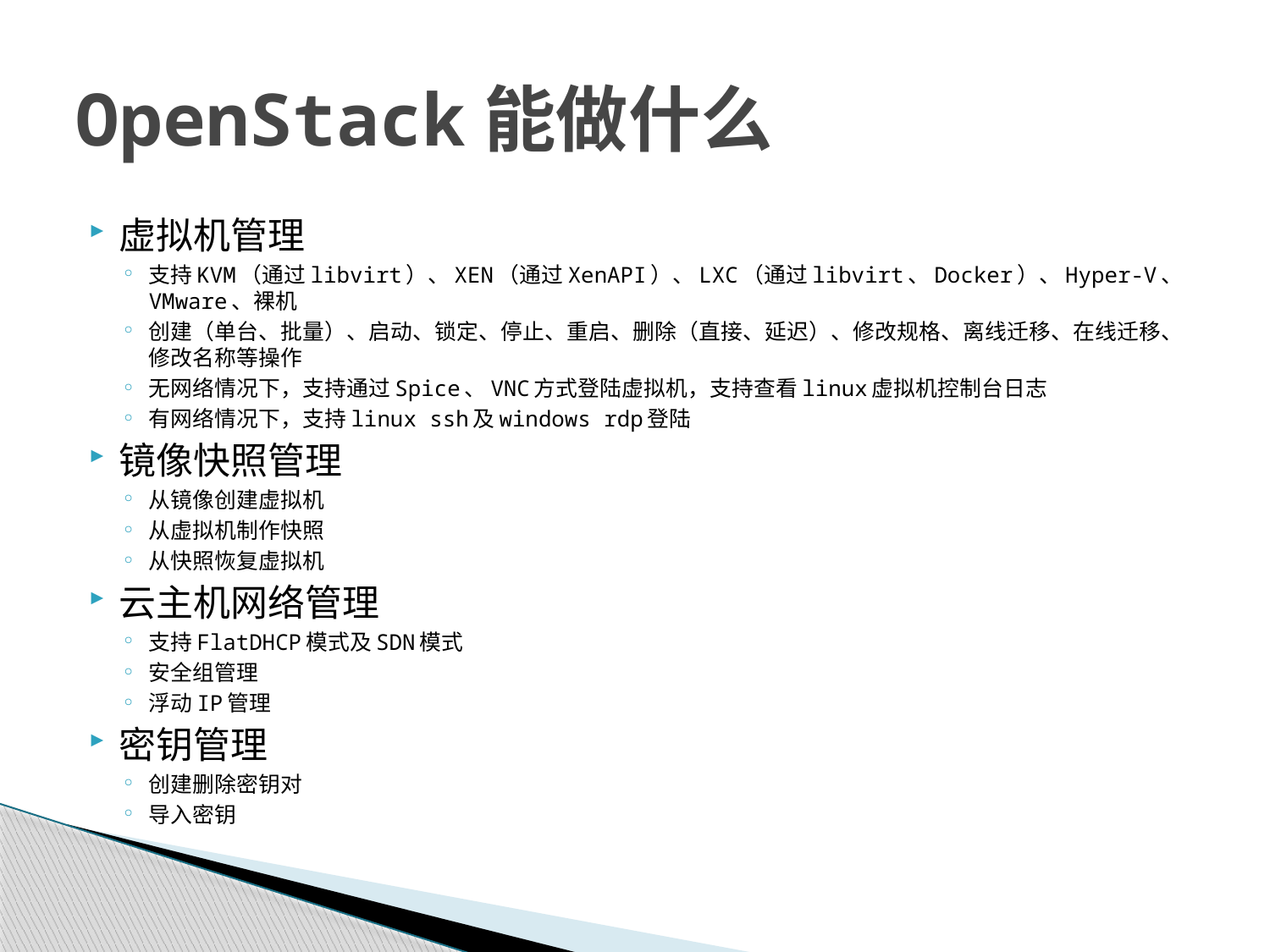

# OpenStack能做什么
虚拟机管理
支持KVM（通过libvirt）、XEN（通过XenAPI）、LXC（通过libvirt、Docker）、Hyper-V、VMware、裸机
创建（单台、批量）、启动、锁定、停止、重启、删除（直接、延迟）、修改规格、离线迁移、在线迁移、修改名称等操作
无网络情况下，支持通过Spice、VNC方式登陆虚拟机，支持查看linux虚拟机控制台日志
有网络情况下，支持linux ssh及windows rdp登陆
镜像快照管理
从镜像创建虚拟机
从虚拟机制作快照
从快照恢复虚拟机
云主机网络管理
支持FlatDHCP模式及SDN模式
安全组管理
浮动IP管理
密钥管理
创建删除密钥对
导入密钥